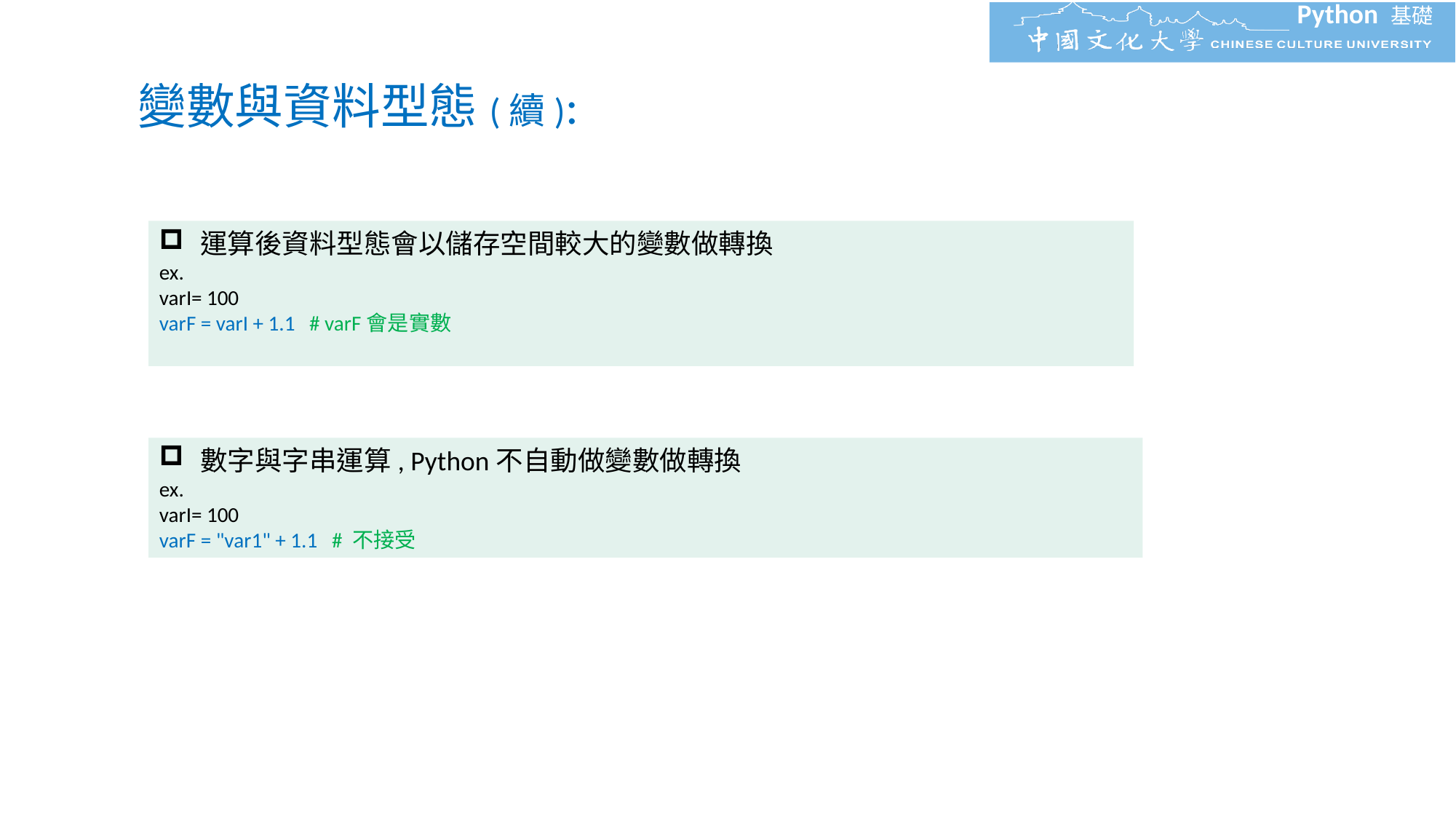

變數與資料型態(續):
運算後資料型態會以儲存空間較大的變數做轉換
ex.
varI= 100
varF = varI + 1.1   # varF會是實數

數字與字串運算, Python不自動做變數做轉換
ex.
varI= 100
varF = "var1" + 1.1   # 不接受